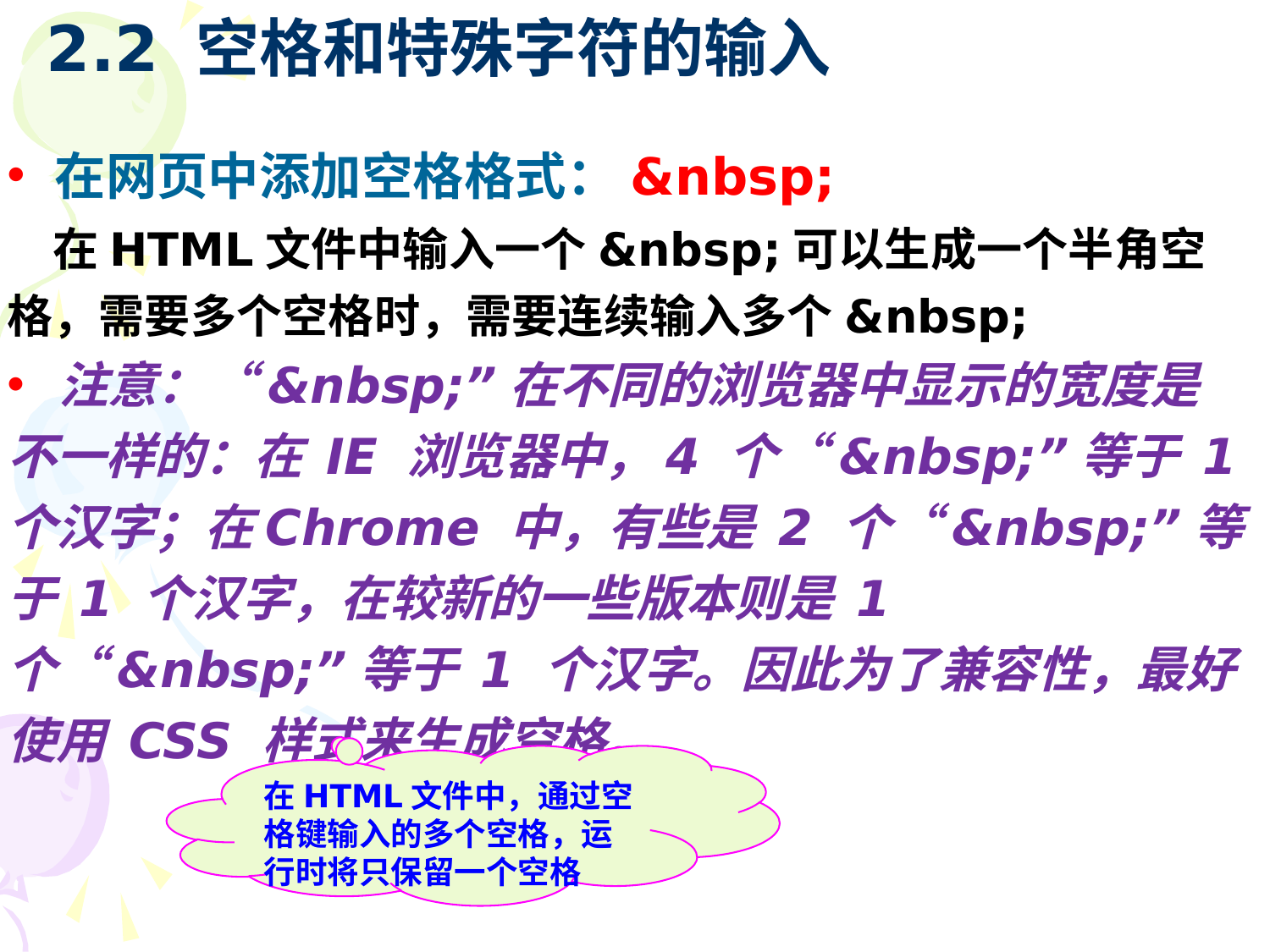

2.2 空格和特殊字符的输入
在网页中添加空格格式：&nbsp;
   在HTML文件中输入一个&nbsp;可以生成一个半角空格，需要多个空格时，需要连续输入多个&nbsp;
  注意：“&nbsp;”在不同的浏览器中显示的宽度是不一样的：在 IE 浏览器中，4 个“&nbsp;”等于 1 个汉字；在Chrome 中，有些是 2 个“&nbsp;”等于 1 个汉字，在较新的一些版本则是 1 个“&nbsp;”等于 1 个汉字。因此为了兼容性，最好使用 CSS 样式来生成空格。

在HTML文件中，通过空格键输入的多个空格，运行时将只保留一个空格